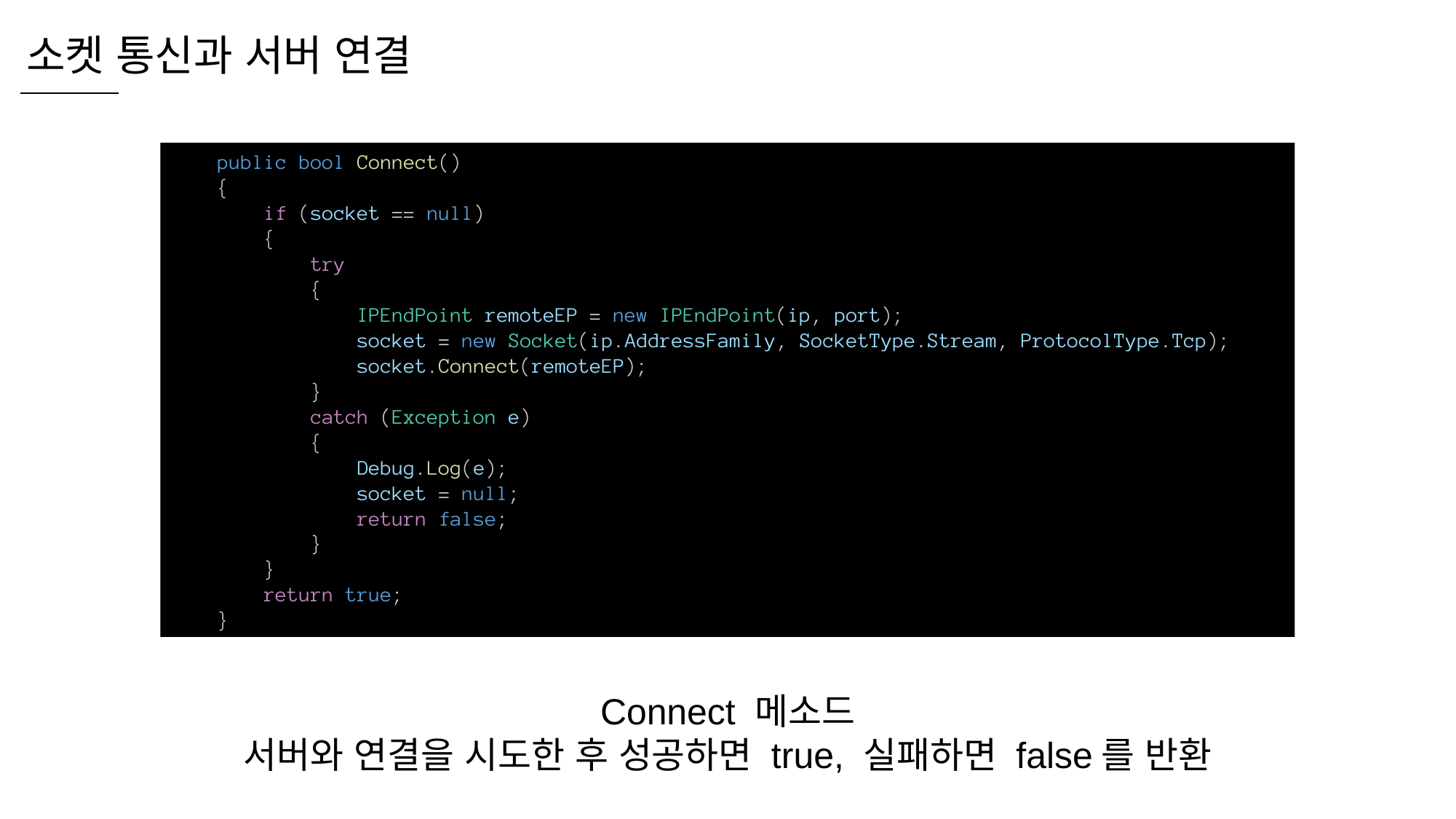

소켓 통신과 서버 연결
    public bool Connect()
    {
        if (socket == null)
        {
            try
            {
                IPEndPoint remoteEP = new IPEndPoint(ip, port);
                socket = new Socket(ip.AddressFamily, SocketType.Stream, ProtocolType.Tcp);
                socket.Connect(remoteEP);
            }
            catch (Exception e)
            {
                Debug.Log(e);
                socket = null;
                return false;
            }
        }
        return true;
    }
Connect 메소드
서버와 연결을 시도한 후 성공하면 true, 실패하면 false를 반환